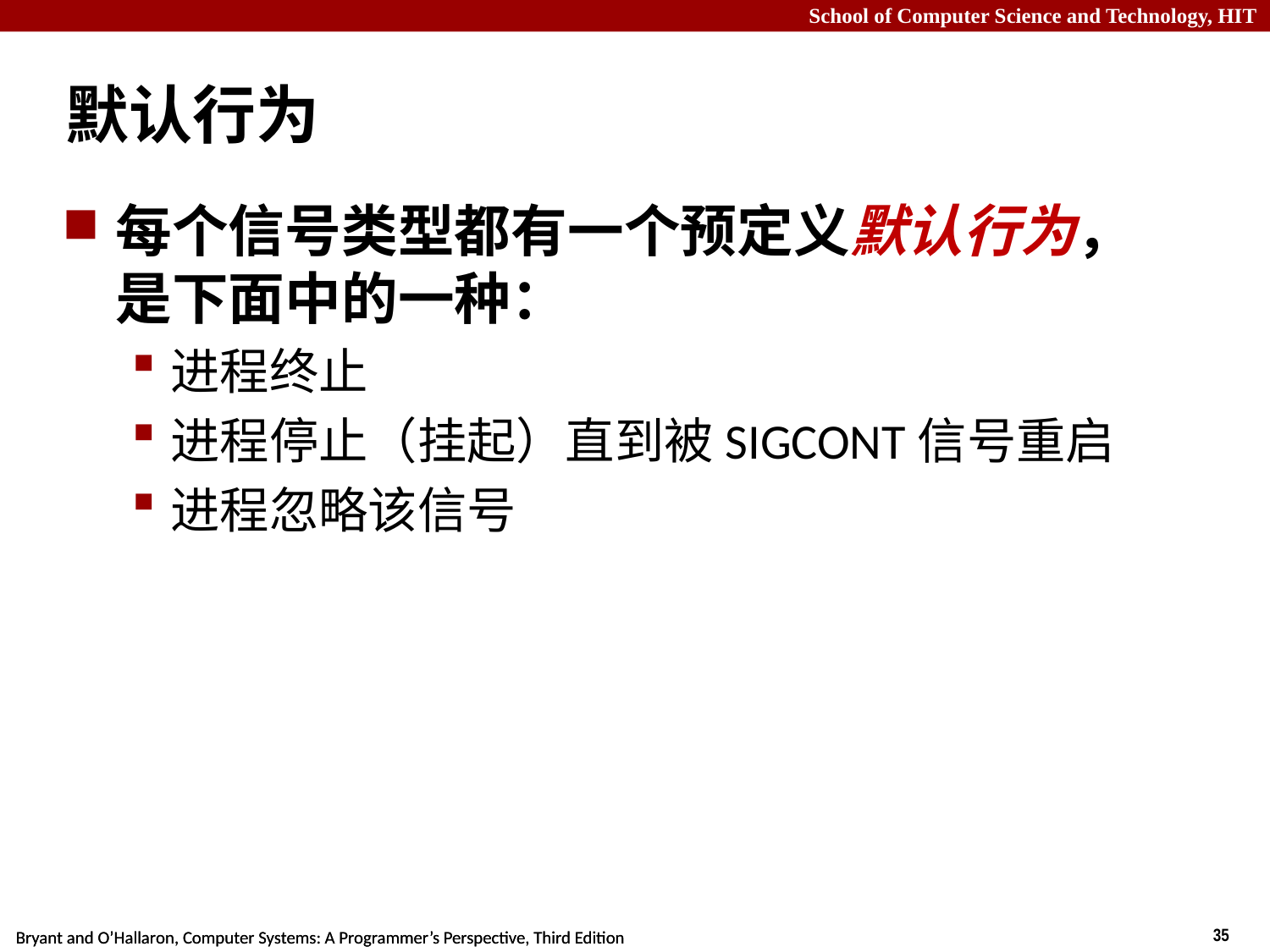

# 默认行为
每个信号类型都有一个预定义默认行为，是下面中的一种：
进程终止
进程停止（挂起）直到被SIGCONT信号重启
进程忽略该信号